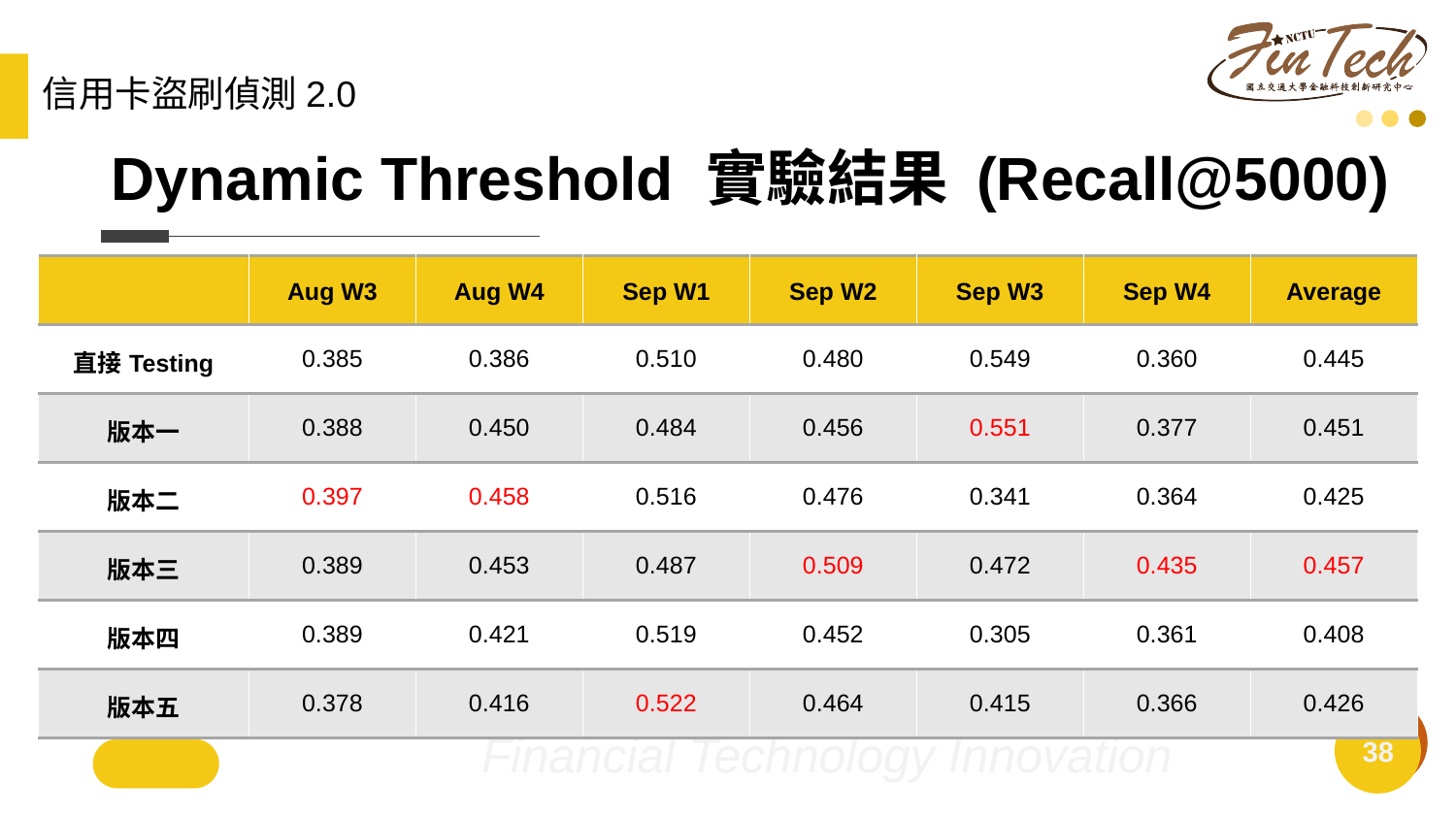

信用卡盜刷偵測2.0
# Dynamic Threshold 實驗結果 (Recall@5000)
|  | Aug W3 | Aug W4 | Sep W1 | Sep W2 | Sep W3 | Sep W4 | Average |
| --- | --- | --- | --- | --- | --- | --- | --- |
| 直接Testing | 0.385 | 0.386 | 0.510 | 0.480 | 0.549 | 0.360 | 0.445 |
| 版本一 | 0.388 | 0.450 | 0.484 | 0.456 | 0.551 | 0.377 | 0.451 |
| 版本二 | 0.397 | 0.458 | 0.516 | 0.476 | 0.341 | 0.364 | 0.425 |
| 版本三 | 0.389 | 0.453 | 0.487 | 0.509 | 0.472 | 0.435 | 0.457 |
| 版本四 | 0.389 | 0.421 | 0.519 | 0.452 | 0.305 | 0.361 | 0.408 |
| 版本五 | 0.378 | 0.416 | 0.522 | 0.464 | 0.415 | 0.366 | 0.426 |
38